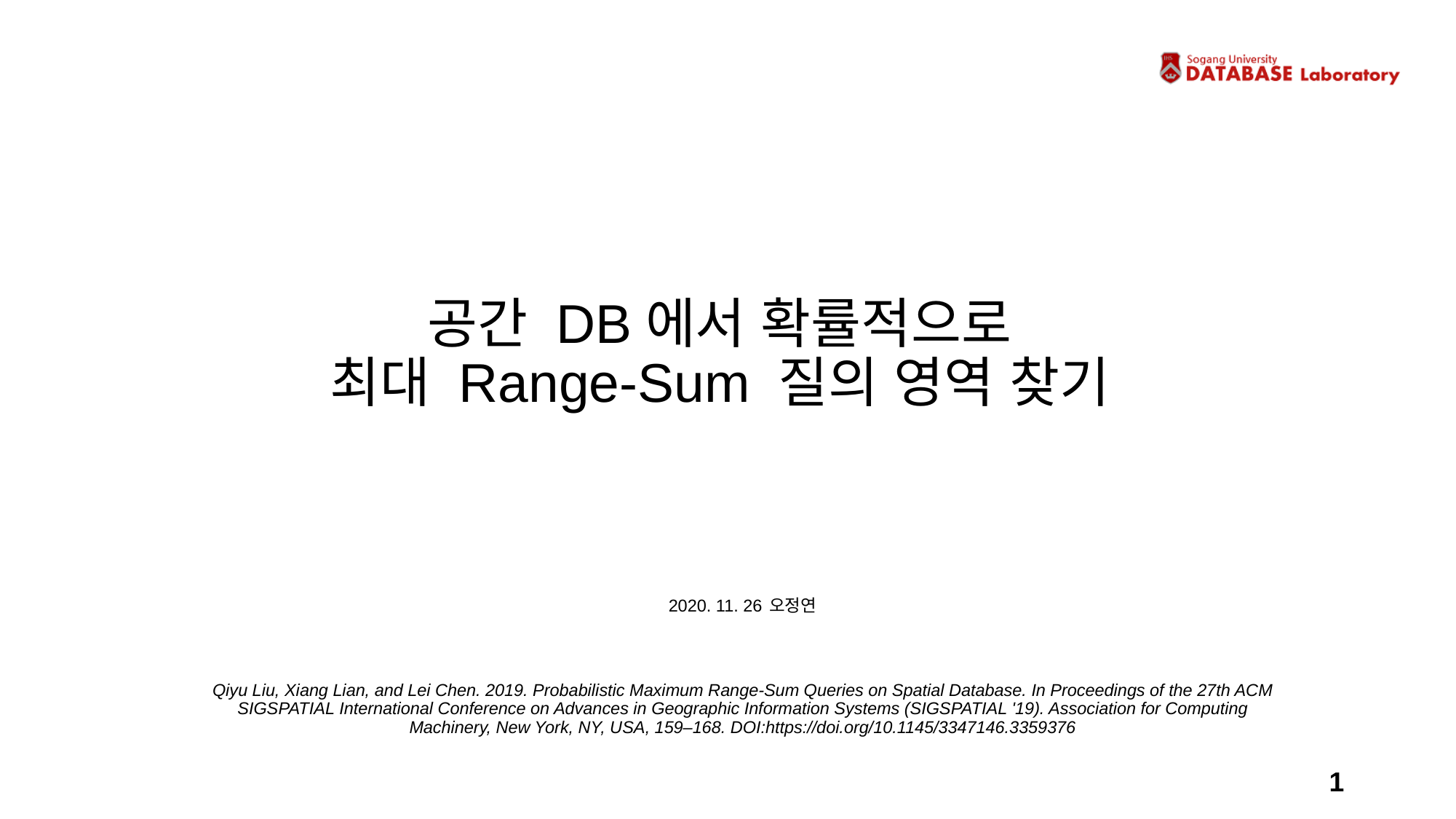

# 공간 DB에서 확률적으로 최대 Range-Sum 질의 영역 찾기
2020. 11. 26 오정연

Qiyu Liu, Xiang Lian, and Lei Chen. 2019. Probabilistic Maximum Range-Sum Queries on Spatial Database. In Proceedings of the 27th ACM SIGSPATIAL International Conference on Advances in Geographic Information Systems (SIGSPATIAL '19). Association for Computing Machinery, New York, NY, USA, 159–168. DOI:https://doi.org/10.1145/3347146.3359376

1